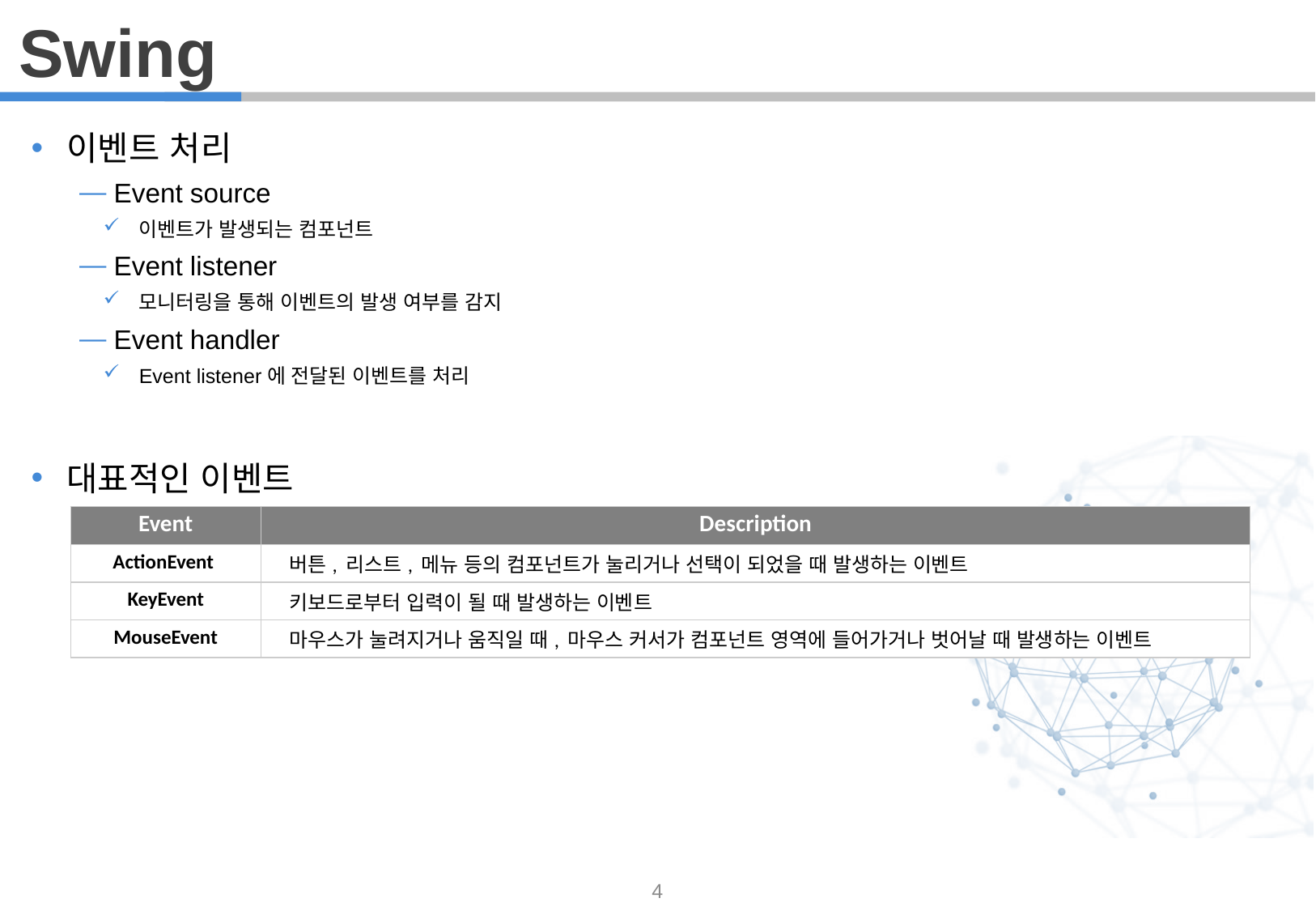

Swing
이벤트 처리
Event source
이벤트가 발생되는 컴포넌트
Event listener
모니터링을 통해 이벤트의 발생 여부를 감지
Event handler
Event listener에 전달된 이벤트를 처리

대표적인 이벤트

| Event | Description |
| --- | --- |
| ActionEvent | 버튼, 리스트, 메뉴 등의 컴포넌트가 눌리거나 선택이 되었을 때 발생하는 이벤트 |
| KeyEvent | 키보드로부터 입력이 될 때 발생하는 이벤트 |
| MouseEvent | 마우스가 눌려지거나 움직일 때, 마우스 커서가 컴포넌트 영역에 들어가거나 벗어날 때 발생하는 이벤트 |
4